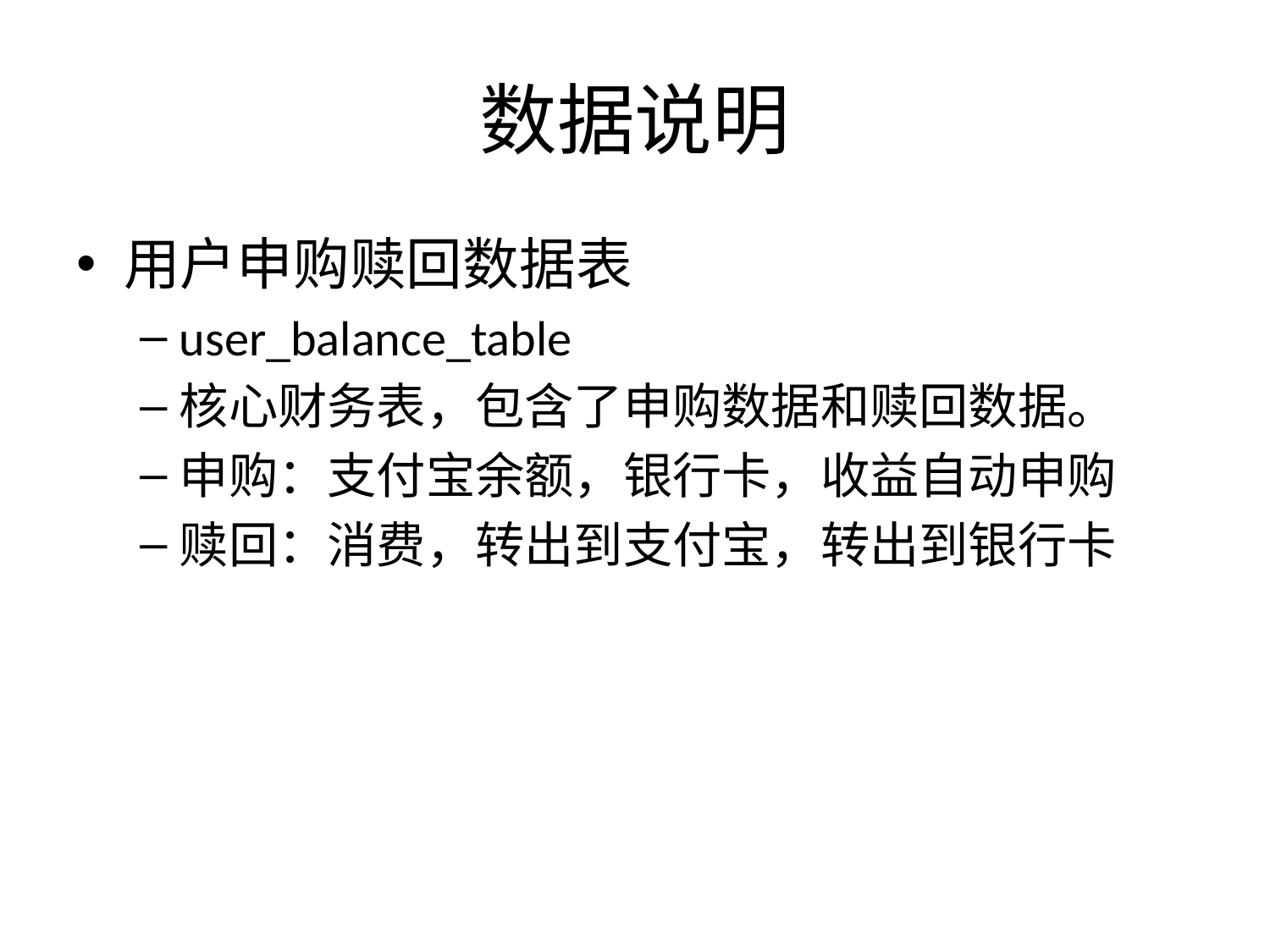

# 数据说明
用户申购赎回数据表
user_balance_table
核心财务表，包含了申购数据和赎回数据。
申购：支付宝余额，银行卡，收益自动申购
赎回：消费，转出到支付宝，转出到银行卡